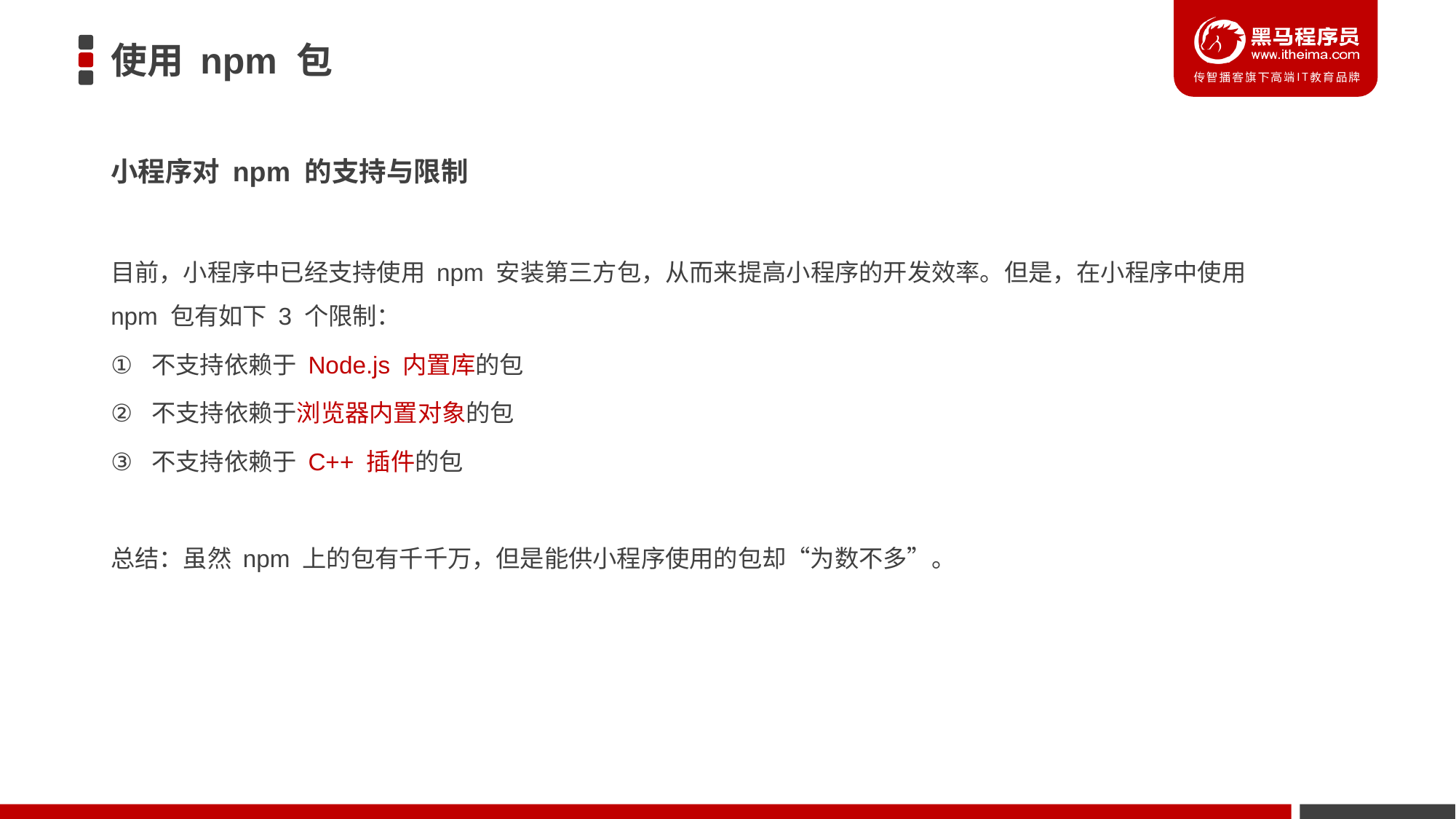

# 使用 npm 包
小程序对 npm 的支持与限制
目前，小程序中已经支持使用 npm 安装第三方包，从而来提高小程序的开发效率。但是，在小程序中使用 npm 包有如下 3 个限制：
不支持依赖于 Node.js 内置库的包
不支持依赖于浏览器内置对象的包
不支持依赖于 C++ 插件的包

总结：虽然 npm 上的包有千千万，但是能供小程序使用的包却“为数不多”。